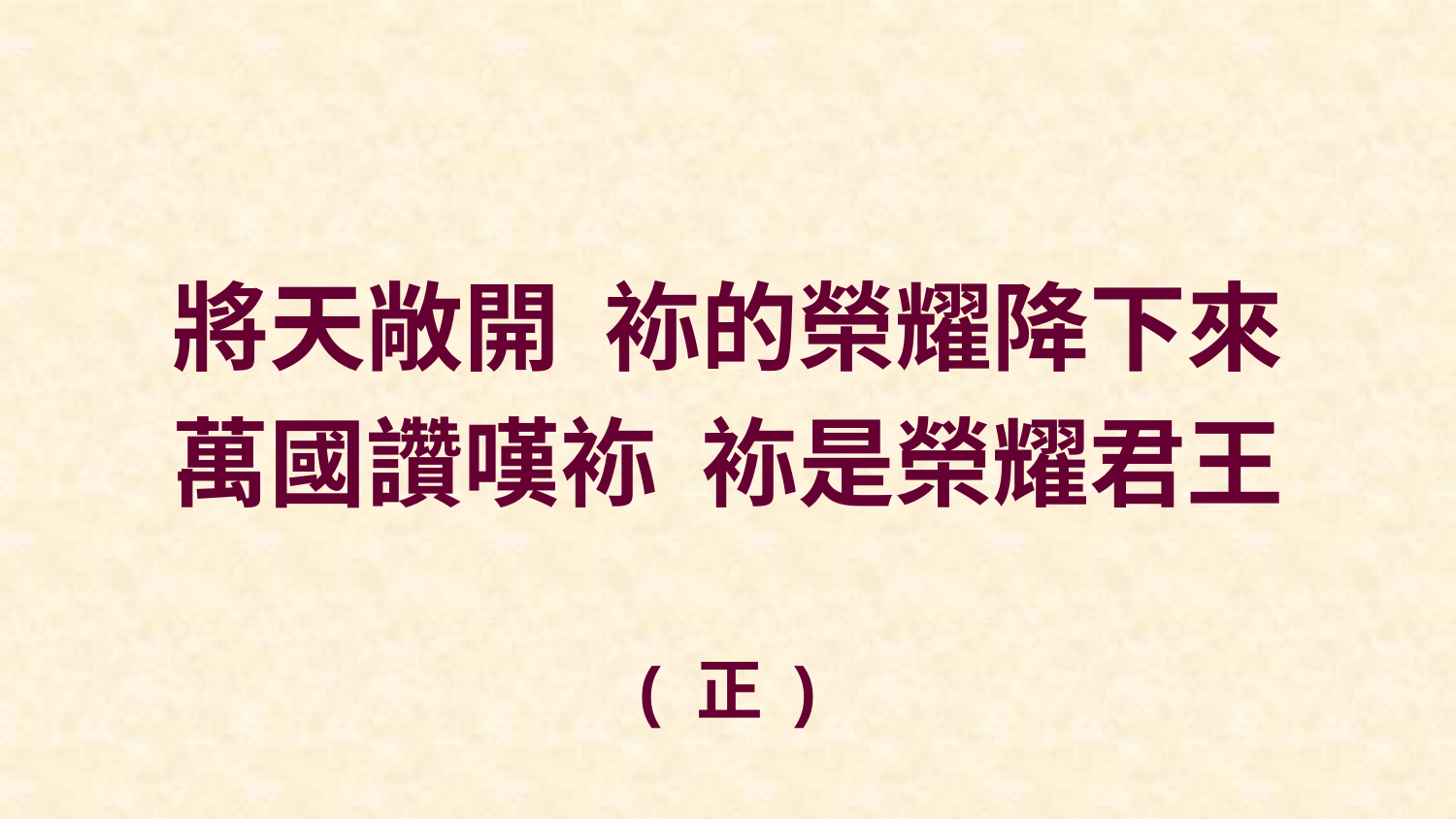

將天敞開  袮的榮耀降下來
萬國讚嘆袮  袮是榮耀君王
( 正 )